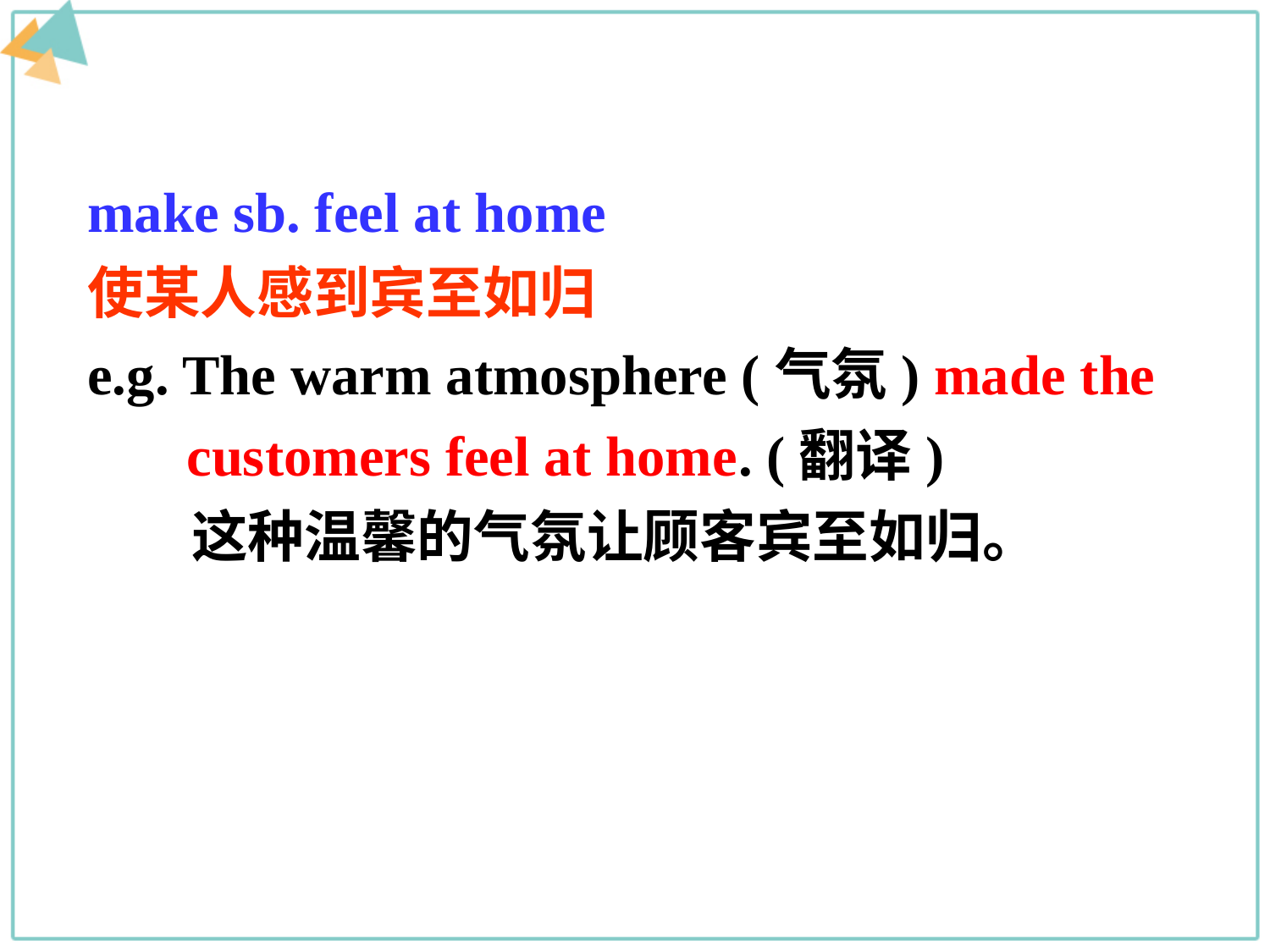

make sb. feel at home
使某人感到宾至如归
e.g. The warm atmosphere (气氛) made the
       customers feel at home. (翻译)
       这种温馨的气氛让顾客宾至如归。